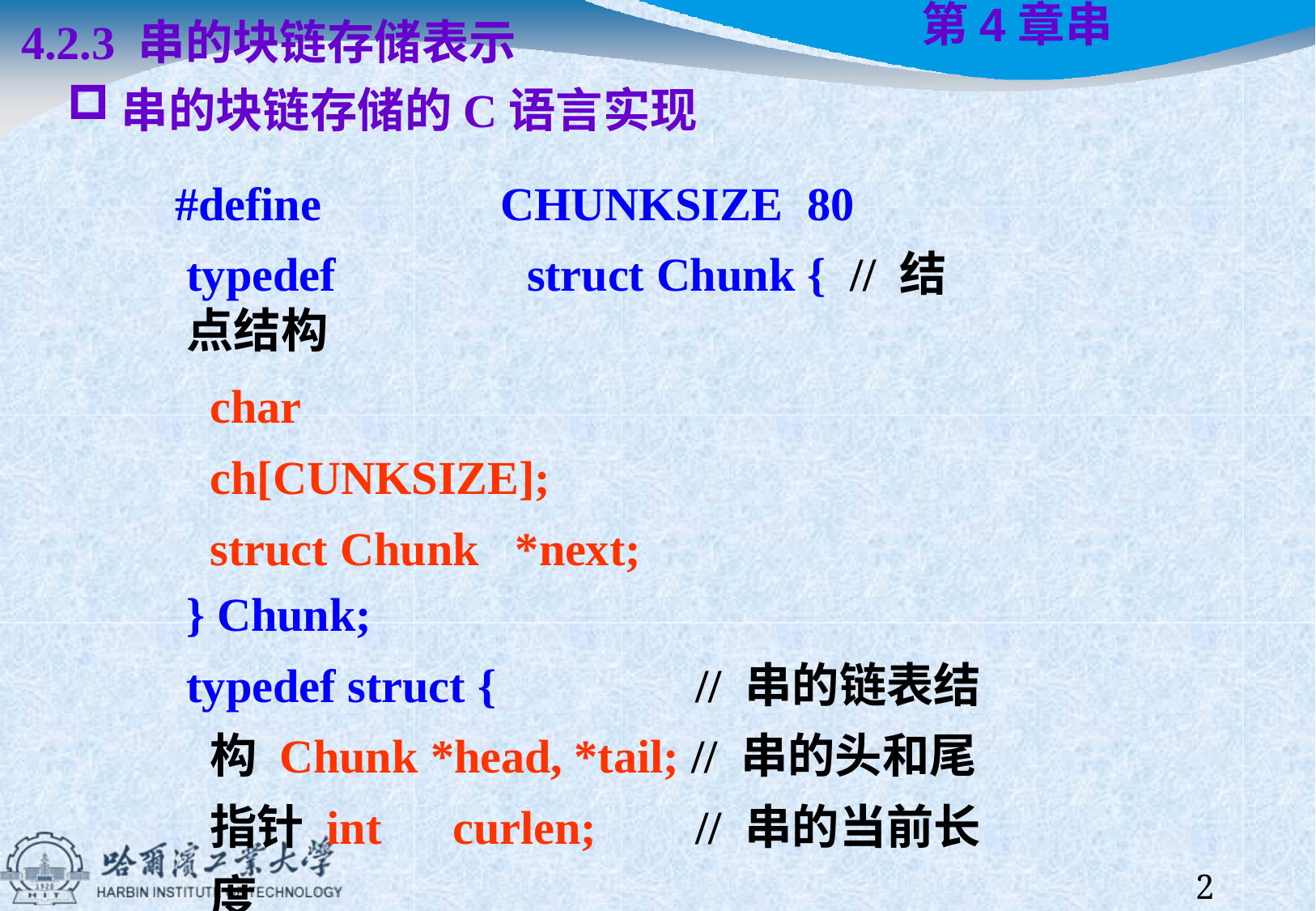

4.2.3 串的块链存储表示
串的块链存储的C语言实现
#define	CHUNKSIZE	80
typedef	struct Chunk {	// 结点结构
char	ch[CUNKSIZE];  struct Chunk	*next;
} Chunk;
typedef struct {		// 串的链表结构 Chunk *head, *tail; // 串的头和尾指针 int	curlen;	// 串的当前长度
} LString;
# 第4章	串

23